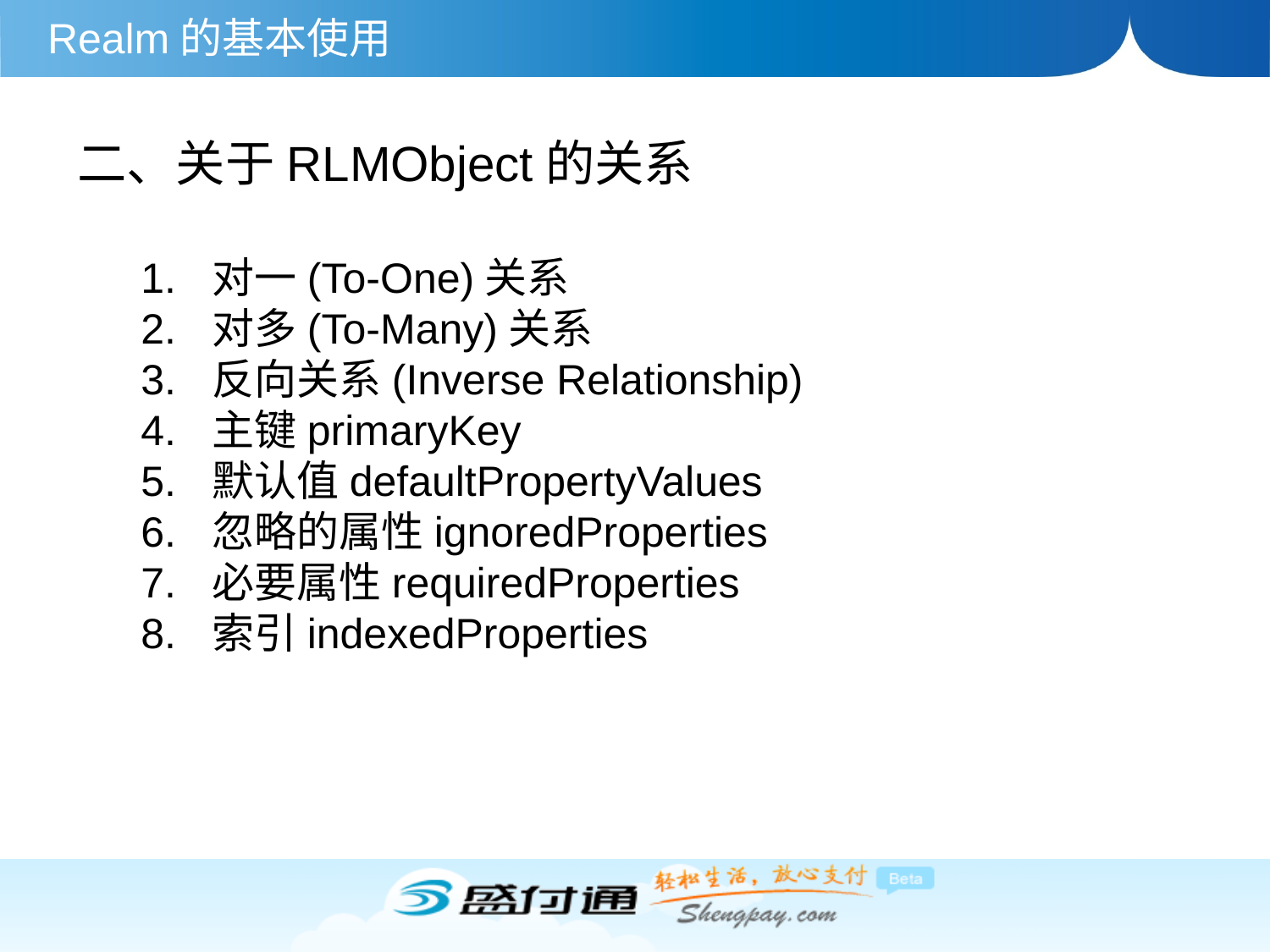

Realm的基本使用
二、关于RLMObject的关系

对一(To-One)关系
对多(To-Many)关系
反向关系(Inverse Relationship)
主键primaryKey
默认值defaultPropertyValues
忽略的属性ignoredProperties
必要属性requiredProperties
索引indexedProperties